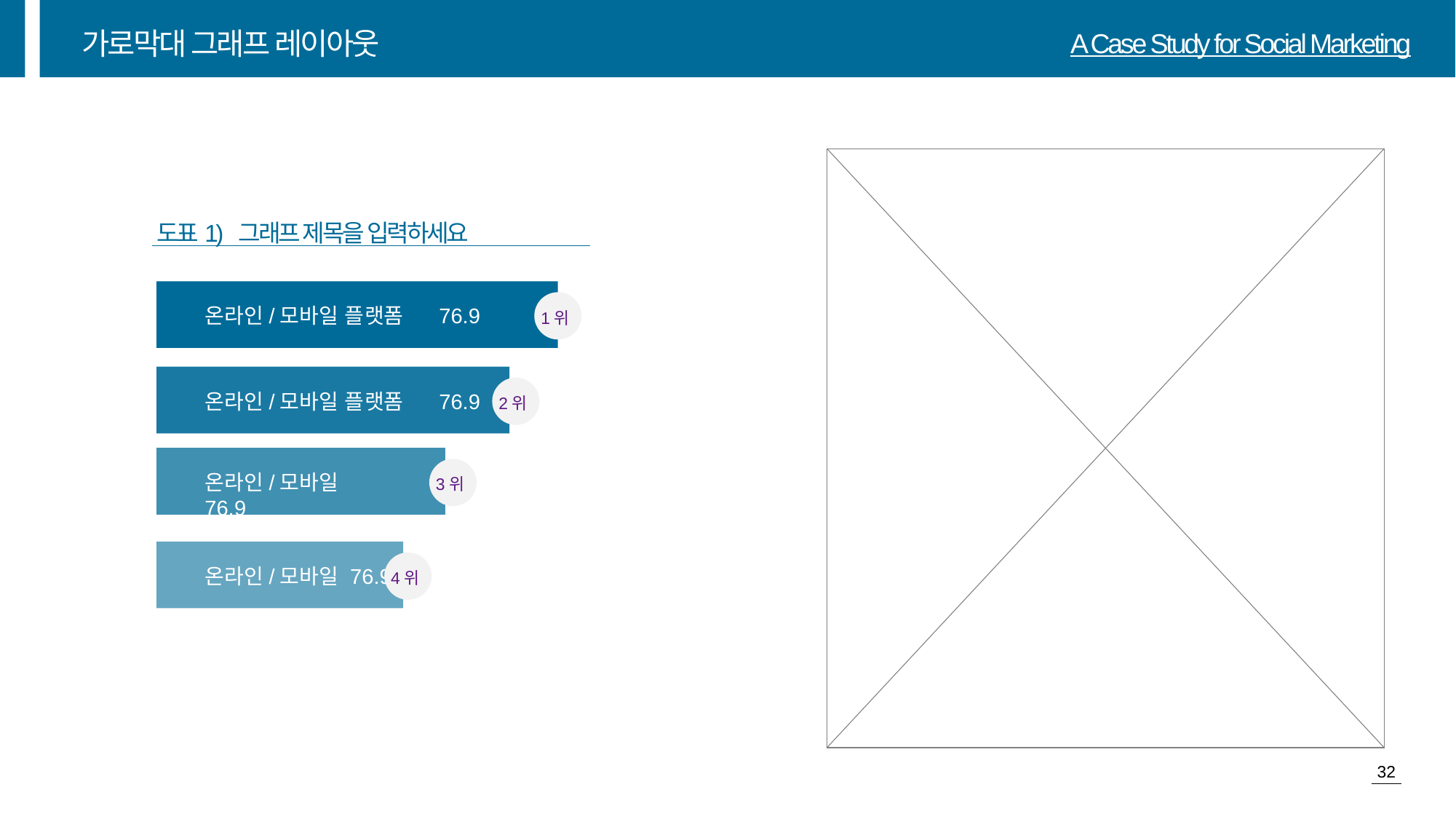

가로막대 그래프 레이아웃

도표1)  그래프 제목을 입력하세요

온라인/모바일 플랫폼     76.9
1위

온라인/모바일 플랫폼     76.9
2위

3위
온라인/모바일    76.9

4위
온라인/모바일 76.9